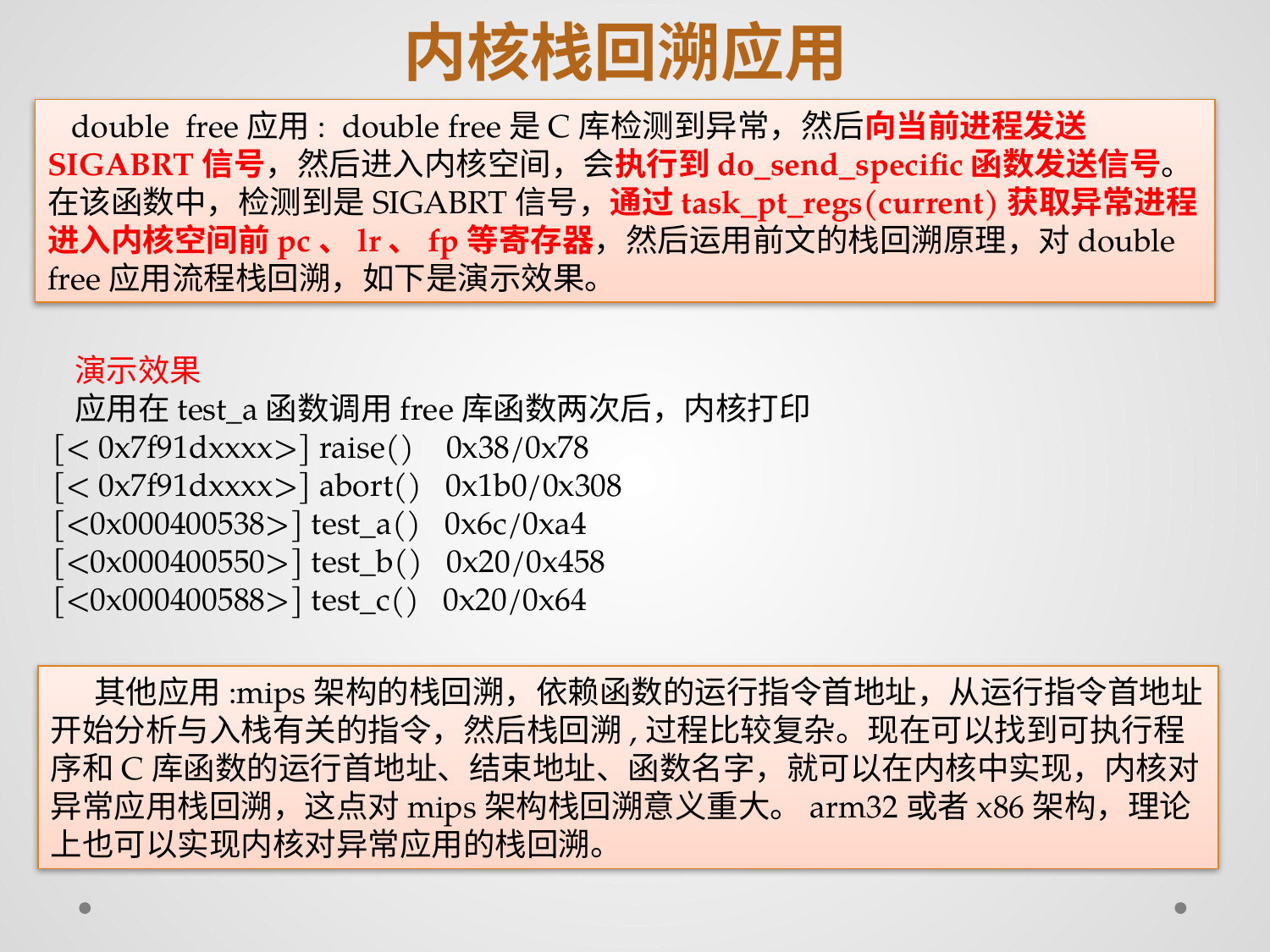

内核栈回溯应用
   double  free应用:  double free是C库检测到异常，然后向当前进程发送SIGABRT信号，然后进入内核空间，会执行到do_send_specific函数发送信号。在该函数中，检测到是SIGABRT信号，通过task_pt_regs(current)获取异常进程进入内核空间前pc、lr、fp等寄存器，然后运用前文的栈回溯原理，对double free应用流程栈回溯，如下是演示效果。
  演示效果
  应用在test_a函数调用free库函数两次后，内核打印
[< 0x7f91dxxxx>] raise()    0x38/0x78
[< 0x7f91dxxxx>] abort()   0x1b0/0x308
[<0x000400538>] test_a()   0x6c/0xa4
[<0x000400550>] test_b()   0x20/0x458
[<0x000400588>] test_c()   0x20/0x64

     其他应用:mips架构的栈回溯，依赖函数的运行指令首地址，从运行指令首地址开始分析与入栈有关的指令，然后栈回溯,过程比较复杂。现在可以找到可执行程序和C库函数的运行首地址、结束地址、函数名字，就可以在内核中实现，内核对异常应用栈回溯，这点对mips架构栈回溯意义重大。arm32或者x86架构，理论上也可以实现内核对异常应用的栈回溯。